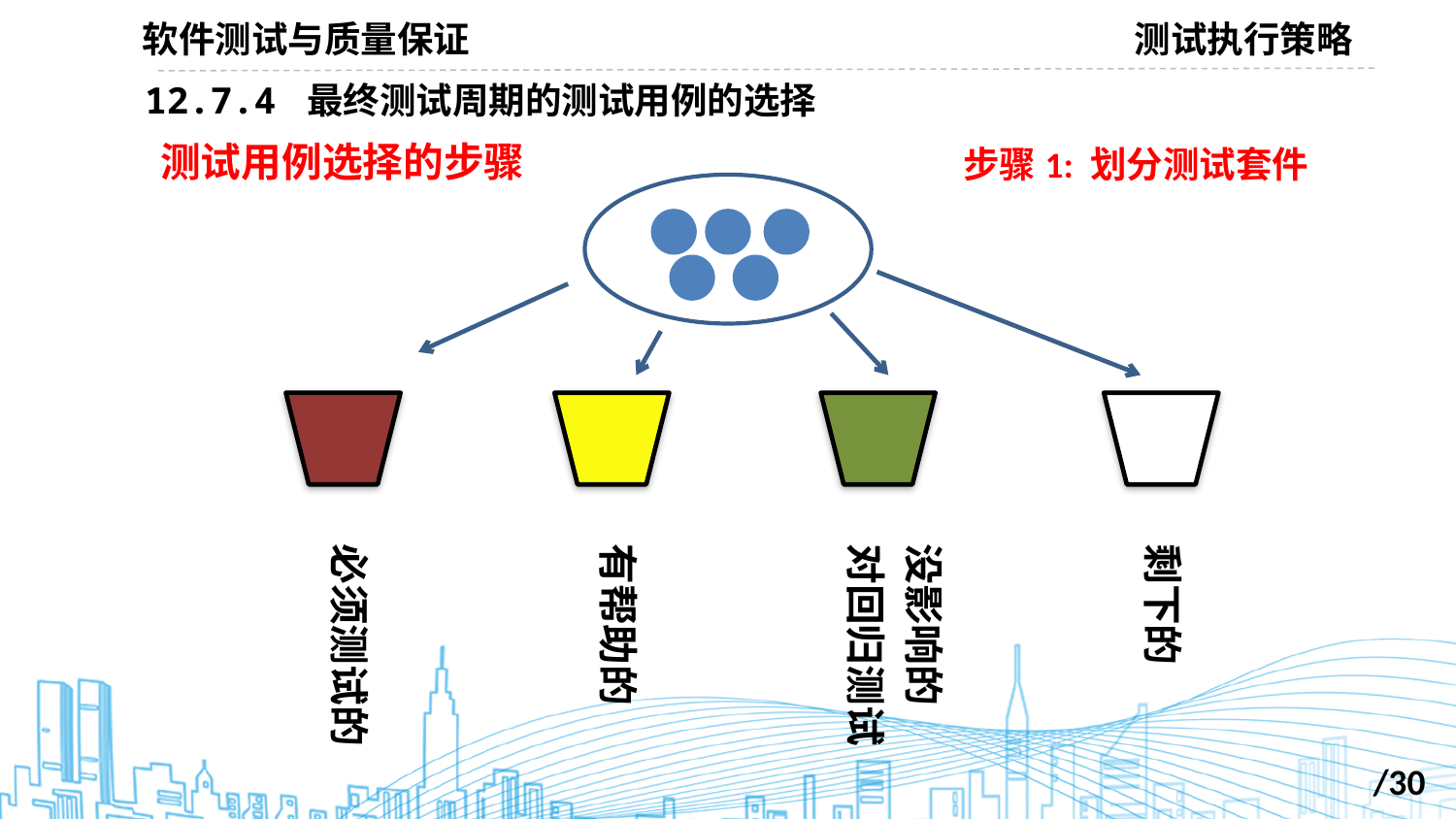

软件测试与质量保证
测试执行策略
12.7.4 最终测试周期的测试用例的选择
测试用例选择的步骤
步骤1: 划分测试套件

必须测试的
有帮助的
对回归测试
没影响的
剩下的
18